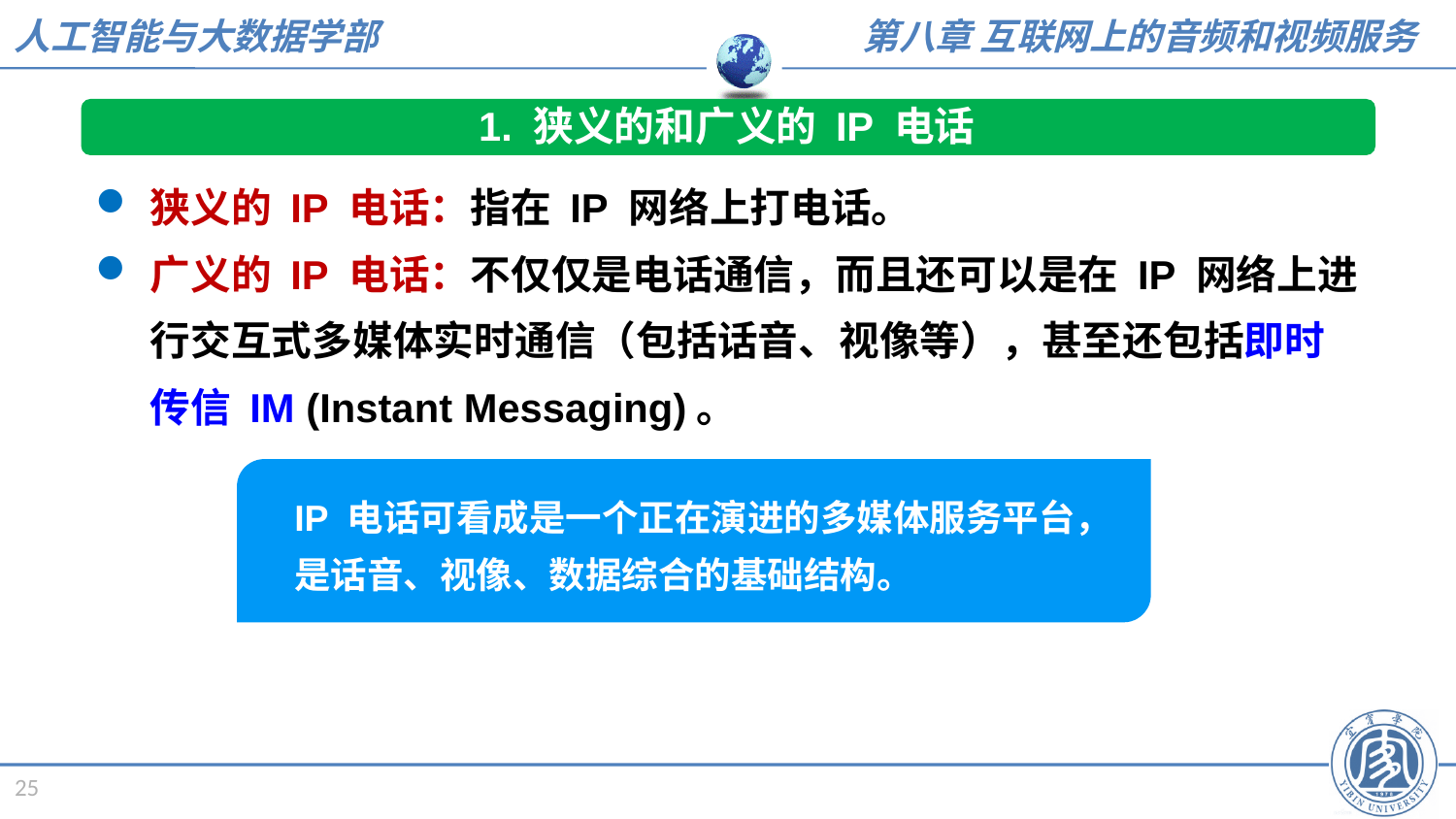

1. 狭义的和广义的 IP 电话

狭义的 IP 电话：指在 IP 网络上打电话。
广义的 IP 电话：不仅仅是电话通信，而且还可以是在 IP 网络上进行交互式多媒体实时通信（包括话音、视像等），甚至还包括即时传信 IM (Instant Messaging)。

IP 电话可看成是一个正在演进的多媒体服务平台，是话音、视像、数据综合的基础结构。
25